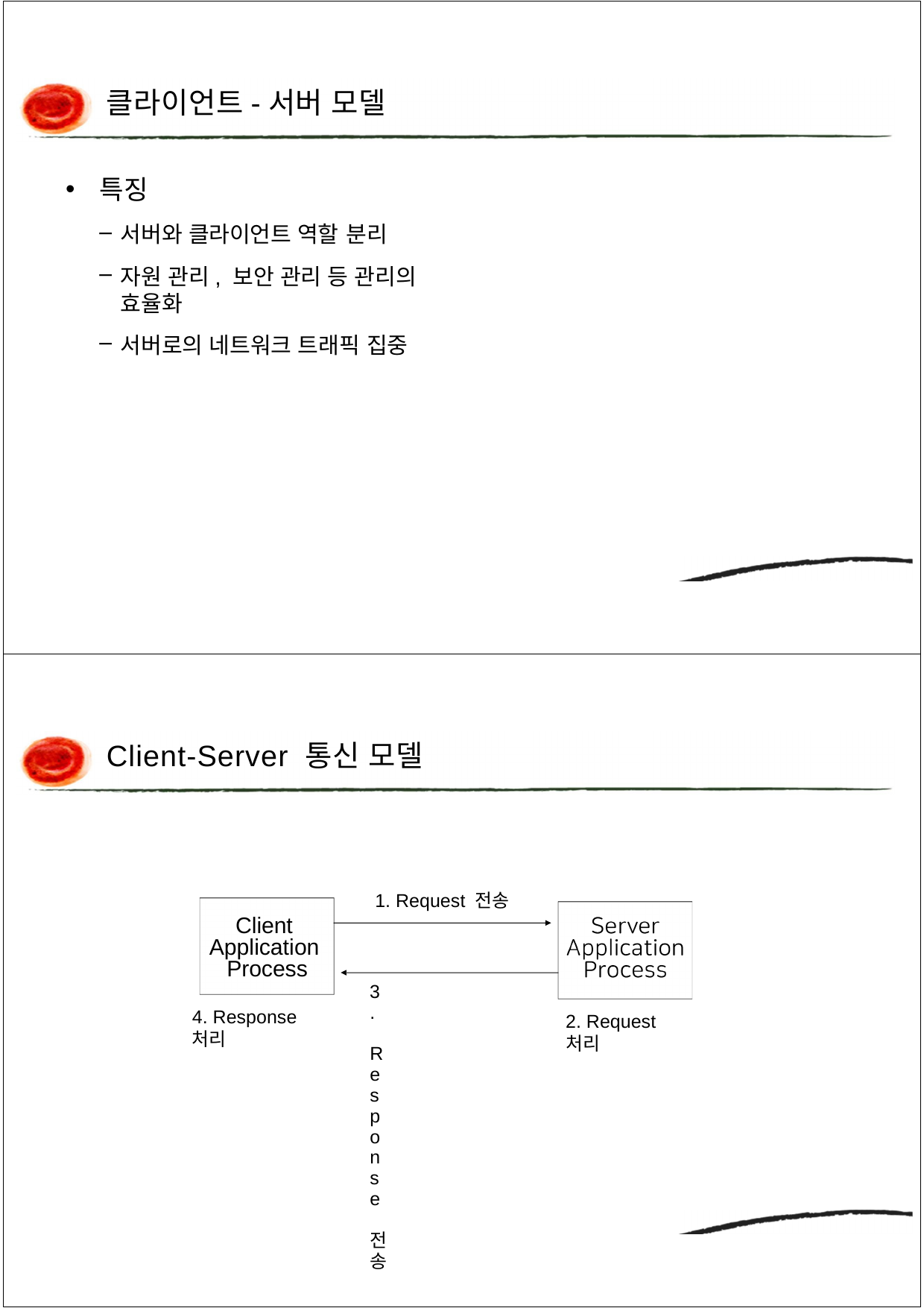

클라이언트-서버 모델

특징
서버와 클라이언트 역할 분리
자원 관리, 보안 관리 등 관리의 효율화
서버로의 네트워크 트래픽 집중

Client-Server 통신 모델
1. Request 전송
Client  Application  Process
3. Response 전송

Server  Application  Process

4. Response 처리
2. Request 처리